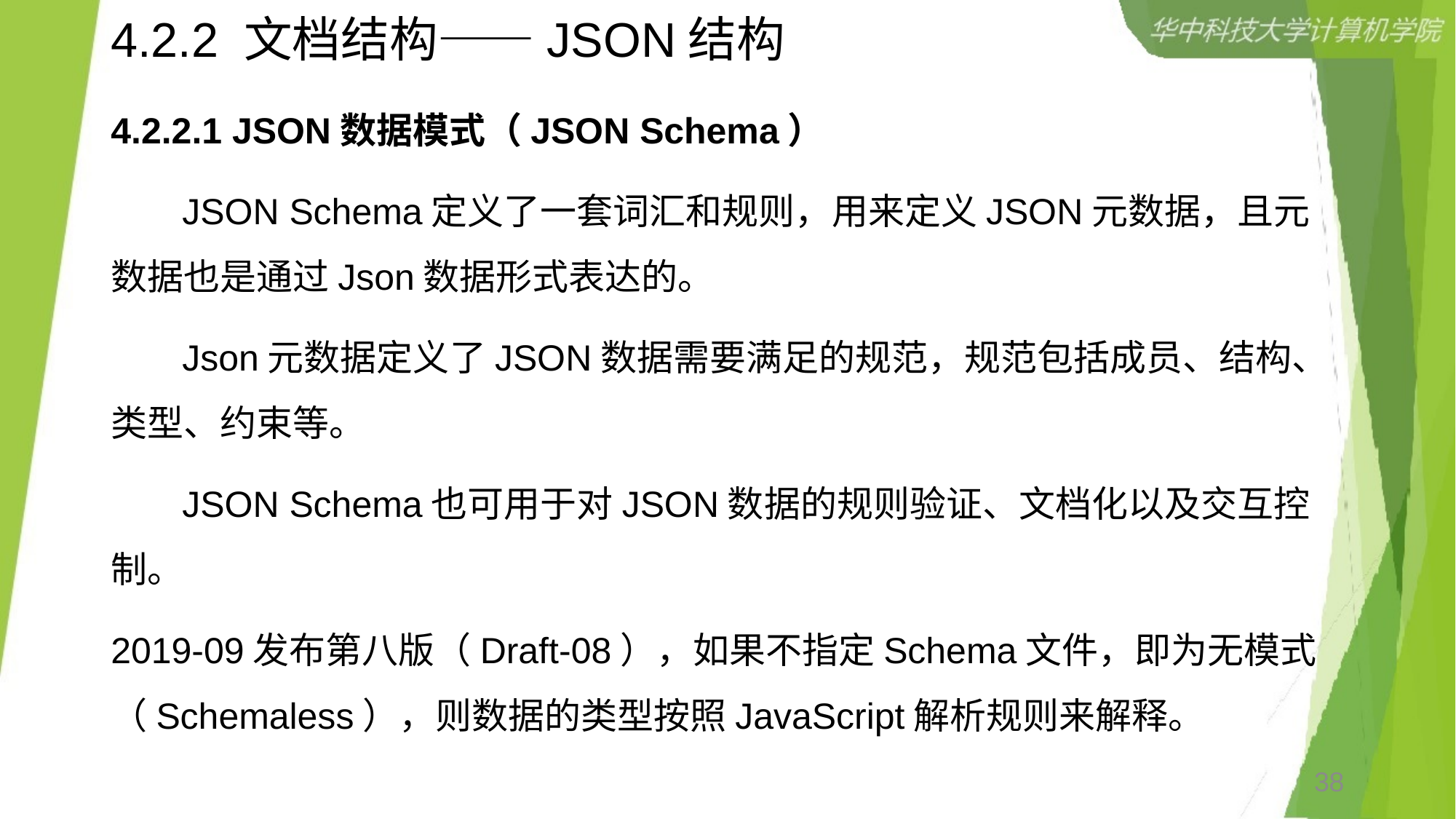

# 4.2.2 文档结构——JSON结构
4.2.2.1 JSON数据模式（JSON Schema）
       JSON Schema定义了一套词汇和规则，用来定义JSON元数据，且元数据也是通过Json数据形式表达的。
       Json元数据定义了JSON数据需要满足的规范，规范包括成员、结构、类型、约束等。
       JSON Schema也可用于对JSON数据的规则验证、文档化以及交互控制。
2019-09发布第八版（Draft-08），如果不指定Schema文件，即为无模式（Schemaless），则数据的类型按照JavaScript解析规则来解释。
38